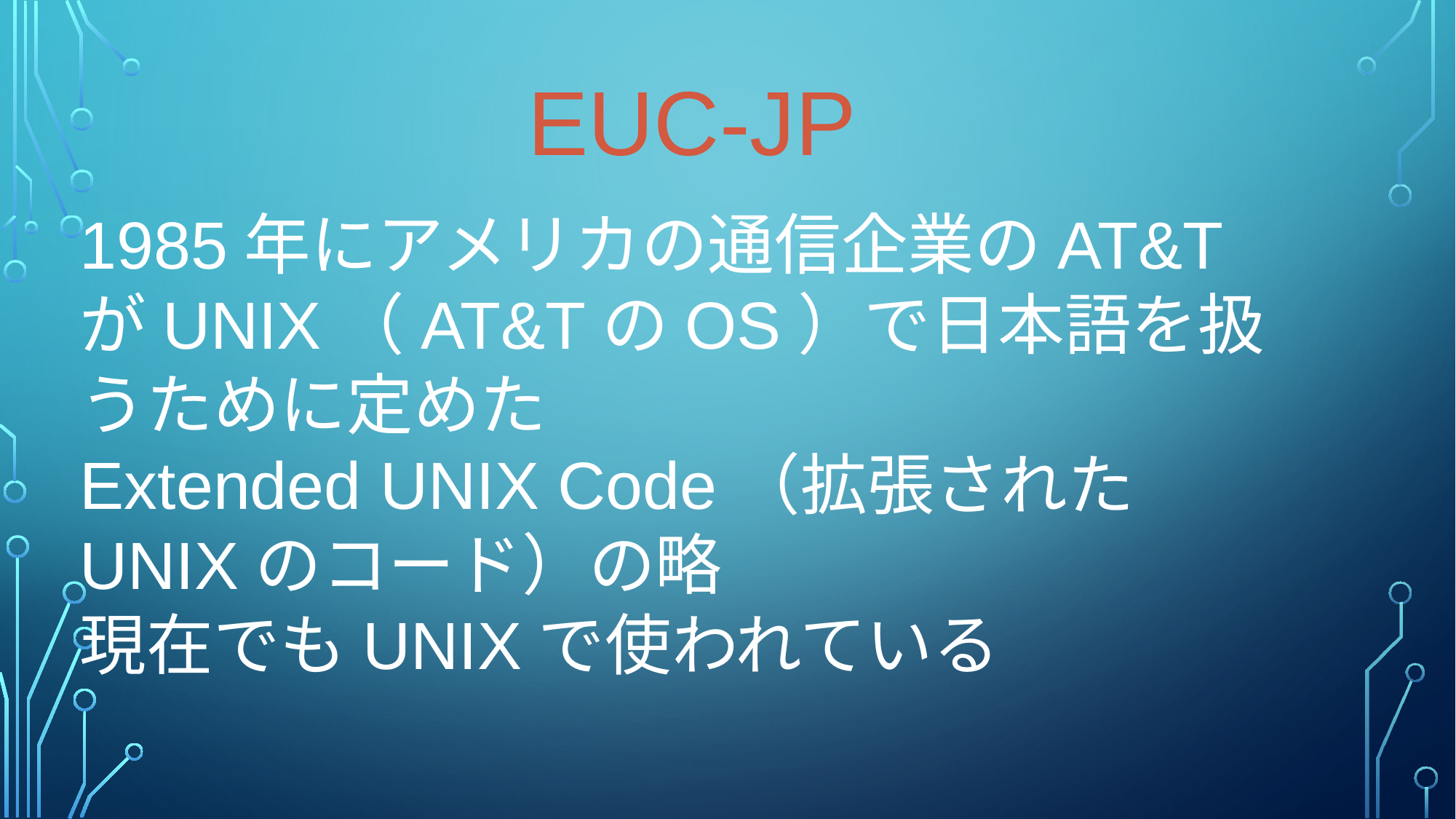

# EUC-JP
1985年にアメリカの通信企業のAT&TがUNIX（AT&TのOS）で日本語を扱うために定めた
Extended UNIX Code（拡張されたUNIXのコード）の略
現在でもUNIXで使われている